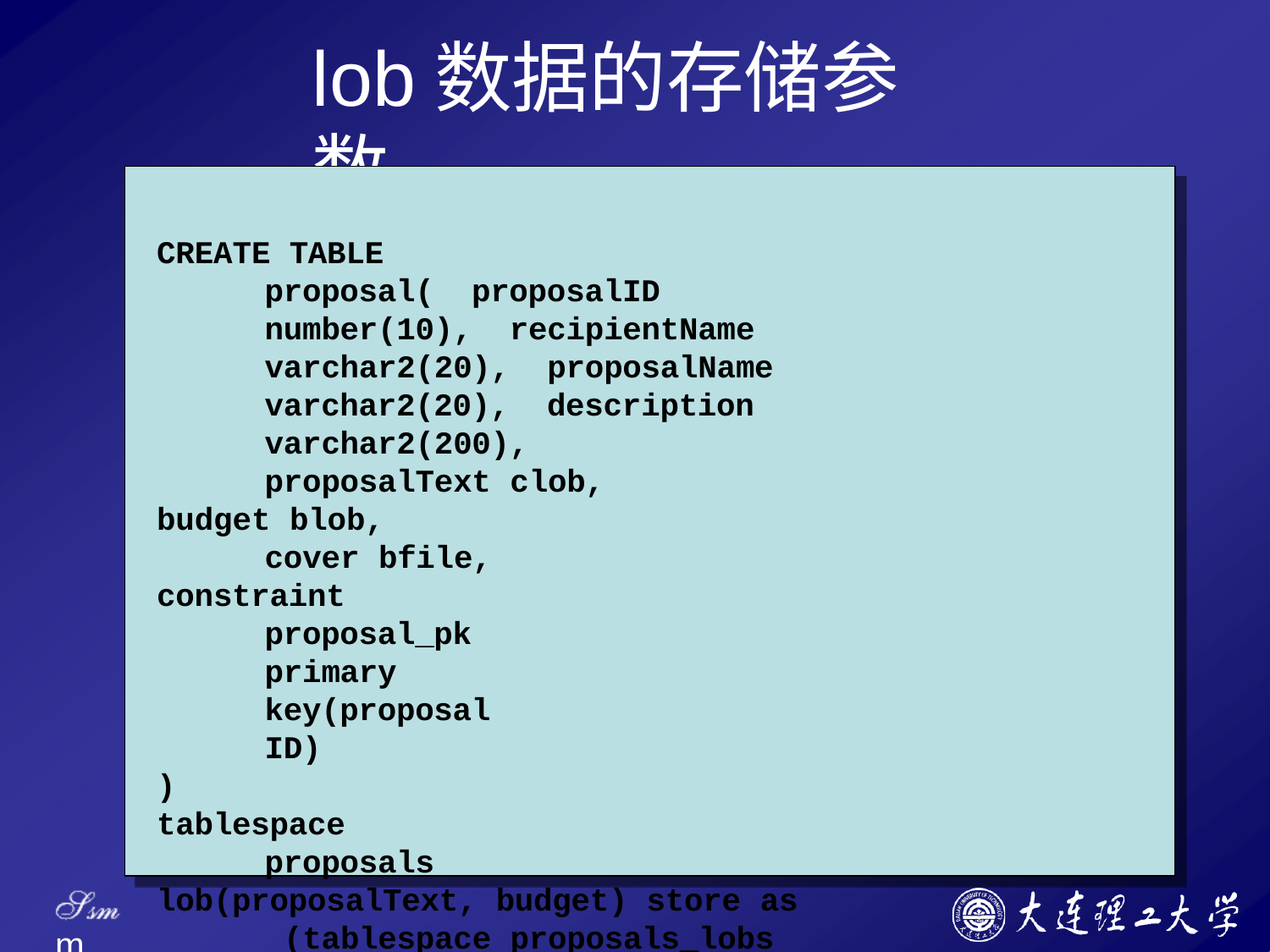

# lob数据的存储参数

CREATE TABLE proposal(  proposalID number(10),  recipientName varchar2(20),  proposalName varchar2(20),  description varchar2(200),  proposalText clob,
budget blob,  cover bfile,
constraint proposal_pk primary key(proposalID)
)
tablespace proposals
lob(proposalText, budget) store as  (tablespace proposals_lobs
storage(initial 100K next 100K pctincrease 0)  chunk 16k pctversion 10 nocache nologging);

Ssm